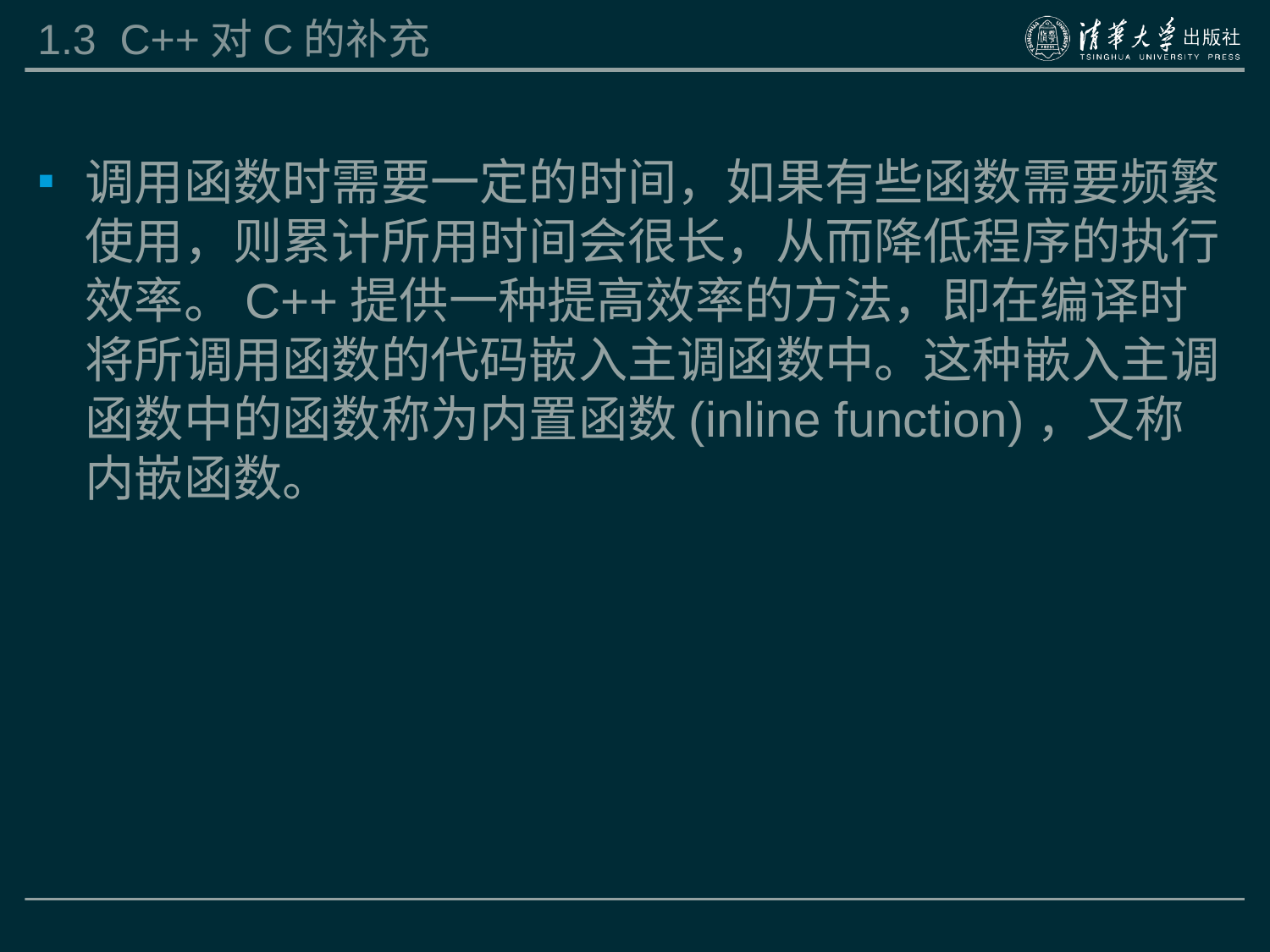

# 1.3  C++对C的补充

调用函数时需要一定的时间，如果有些函数需要频繁使用，则累计所用时间会很长，从而降低程序的执行效率。C++提供一种提高效率的方法，即在编译时将所调用函数的代码嵌入主调函数中。这种嵌入主调函数中的函数称为内置函数(inline function)，又称内嵌函数。